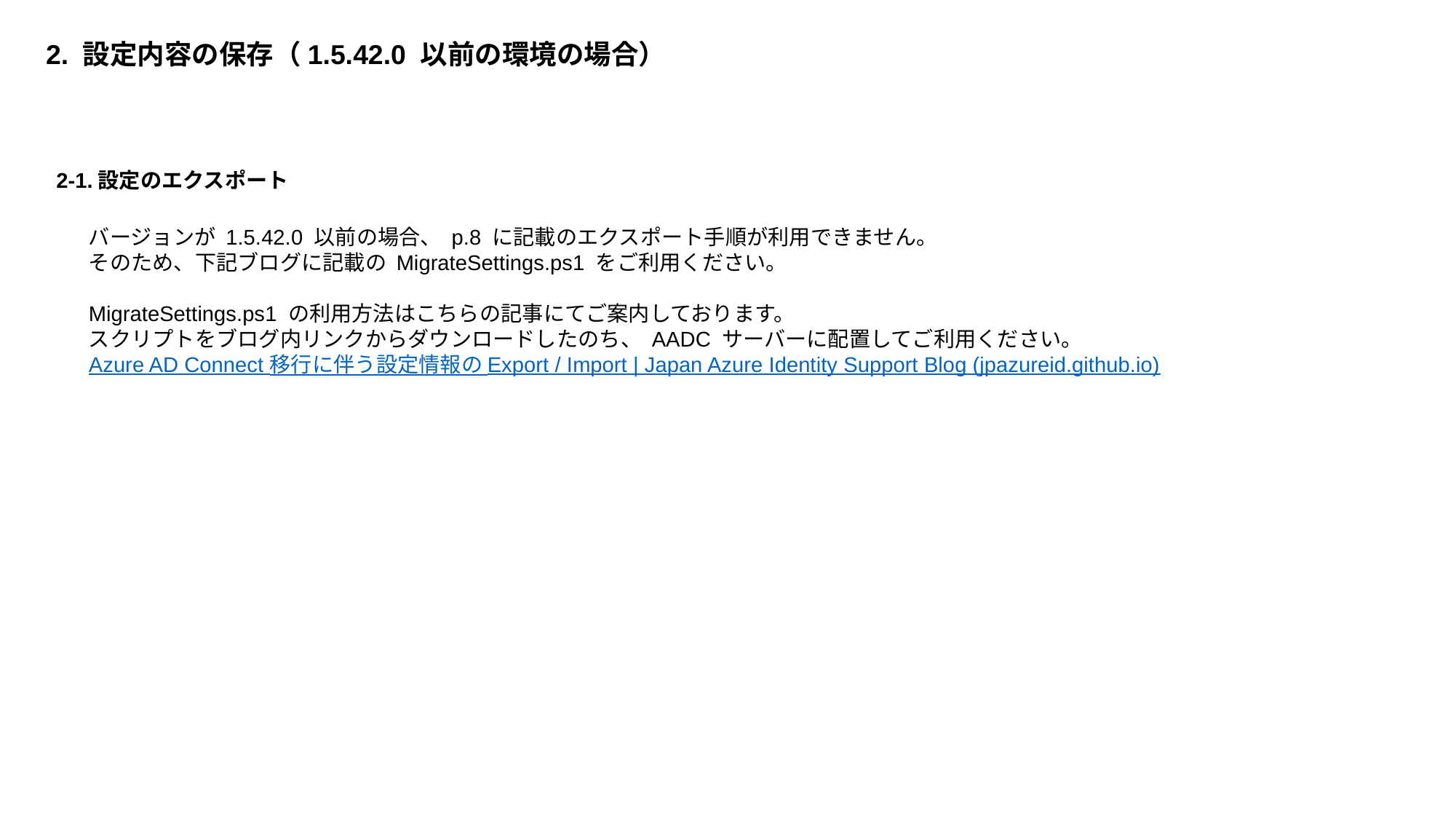

2. 設定内容の保存（1.5.42.0 以前の環境の場合）
2-1.設定のエクスポート
バージョンが 1.5.42.0 以前の場合、 p.8 に記載のエクスポート手順が利用できません。
そのため、下記ブログに記載の MigrateSettings.ps1 をご利用ください。

MigrateSettings.ps1 の利用方法はこちらの記事にてご案内しております。
スクリプトをブログ内リンクからダウンロードしたのち、 AADC サーバーに配置してご利用ください。
Azure AD Connect 移行に伴う設定情報の Export / Import | Japan Azure Identity Support Blog (jpazureid.github.io)